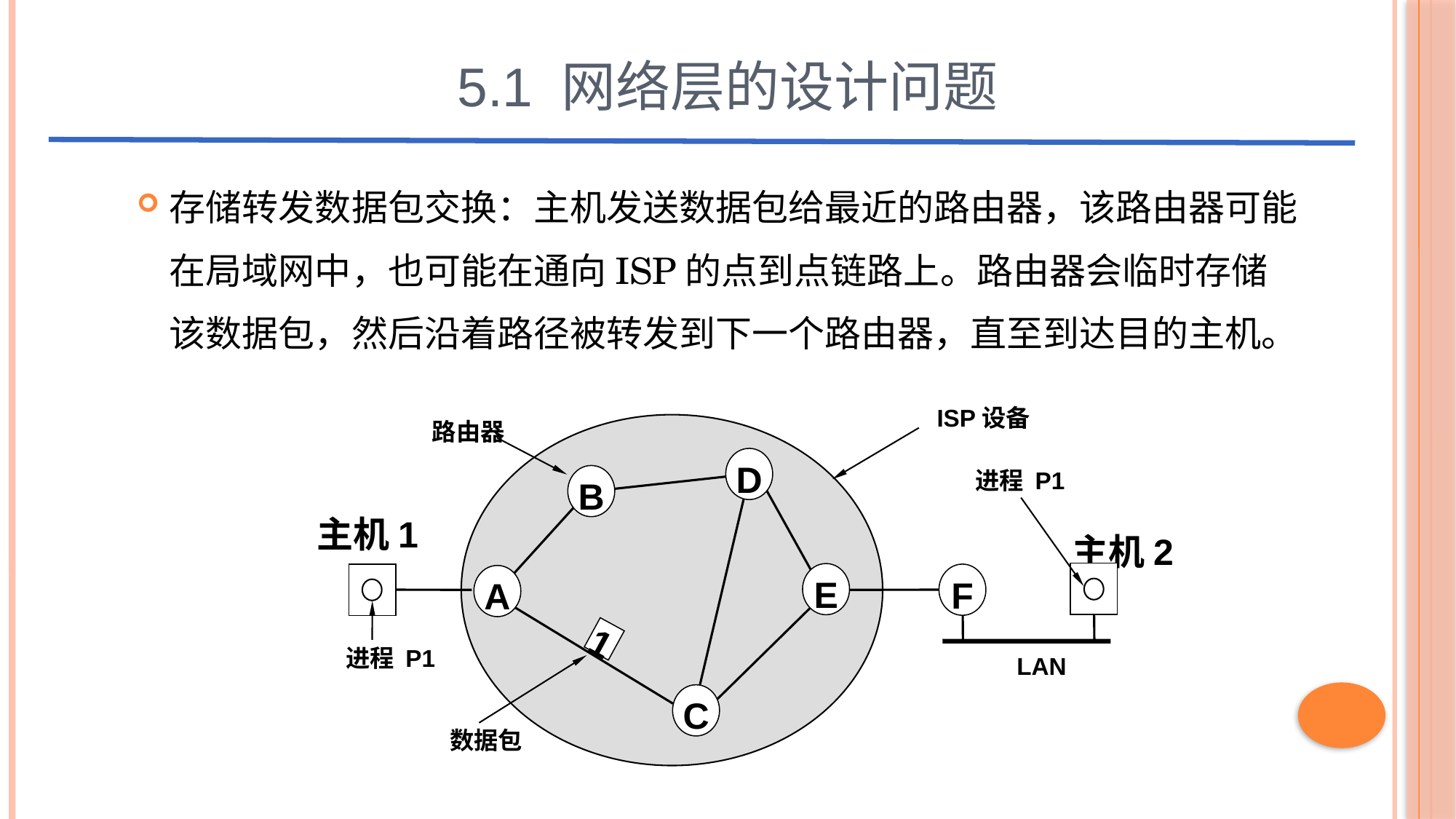

5.1 网络层的设计问题
存储转发数据包交换：主机发送数据包给最近的路由器，该路由器可能在局域网中，也可能在通向ISP的点到点链路上。路由器会临时存储该数据包，然后沿着路径被转发到下一个路由器，直至到达目的主机。
ISP设备
路由器

D
进程 P1
B

主机1

主机2

E
F

A

1
进程 P1

LAN

C
数据包